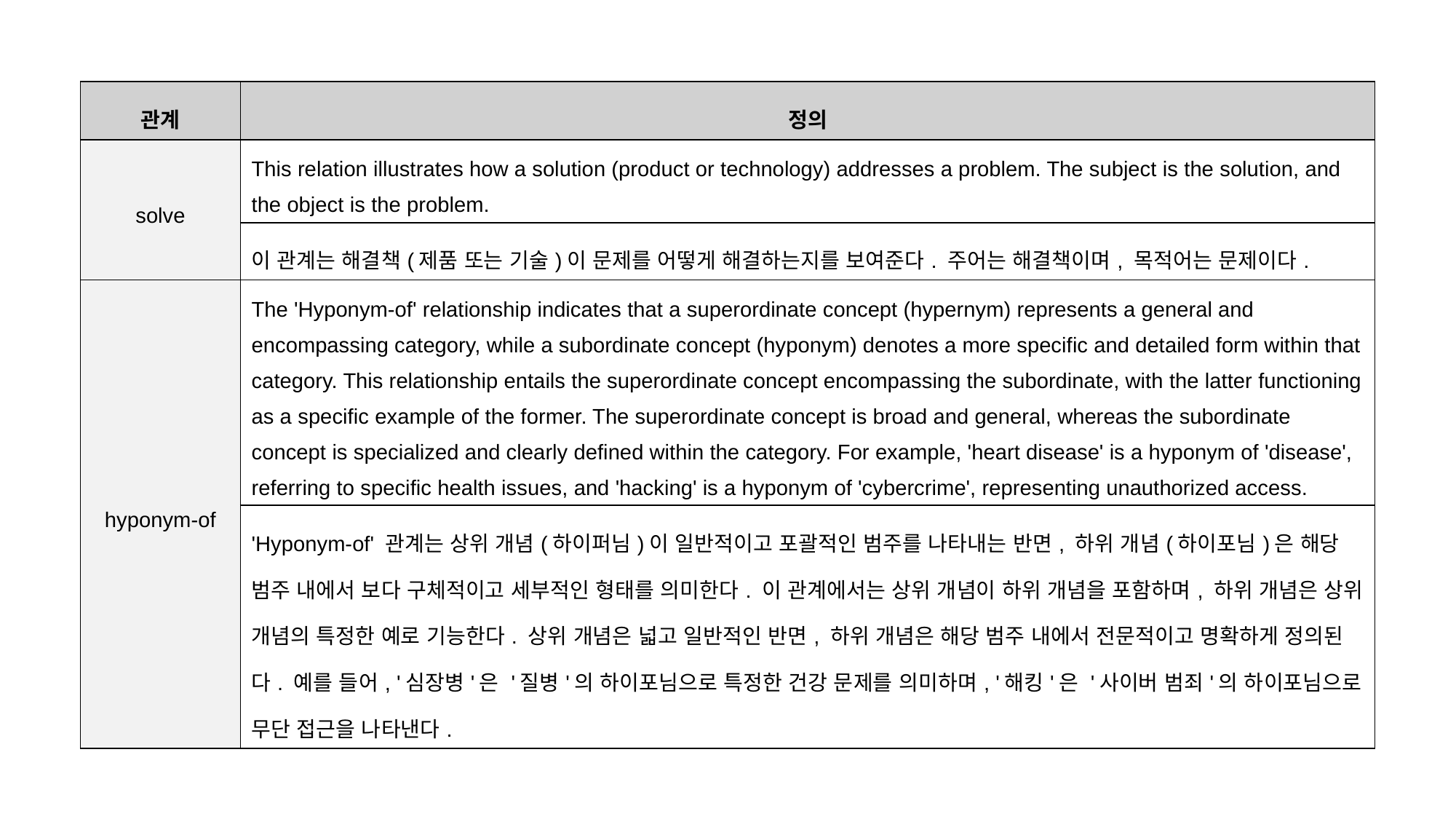

| 관계 | 정의 |
| --- | --- |
| solve | This relation illustrates how a solution (product or technology) addresses a problem. The subject is the solution, and the object is the problem. |
|  | 이 관계는 해결책(제품 또는 기술)이 문제를 어떻게 해결하는지를 보여준다. 주어는 해결책이며, 목적어는 문제이다. |
| hyponym-of | The 'Hyponym-of' relationship indicates that a superordinate concept (hypernym) represents a general and encompassing category, while a subordinate concept (hyponym) denotes a more specific and detailed form within that category. This relationship entails the superordinate concept encompassing the subordinate, with the latter functioning as a specific example of the former. The superordinate concept is broad and general, whereas the subordinate concept is specialized and clearly defined within the category. For example, 'heart disease' is a hyponym of 'disease', referring to specific health issues, and 'hacking' is a hyponym of 'cybercrime', representing unauthorized access. |
|  | 'Hyponym-of' 관계는 상위 개념(하이퍼님)이 일반적이고 포괄적인 범주를 나타내는 반면, 하위 개념(하이포님)은 해당 범주 내에서 보다 구체적이고 세부적인 형태를 의미한다. 이 관계에서는 상위 개념이 하위 개념을 포함하며, 하위 개념은 상위 개념의 특정한 예로 기능한다. 상위 개념은 넓고 일반적인 반면, 하위 개념은 해당 범주 내에서 전문적이고 명확하게 정의된다. 예를 들어, '심장병'은 '질병'의 하이포님으로 특정한 건강 문제를 의미하며, '해킹'은 '사이버 범죄'의 하이포님으로 무단 접근을 나타낸다. |